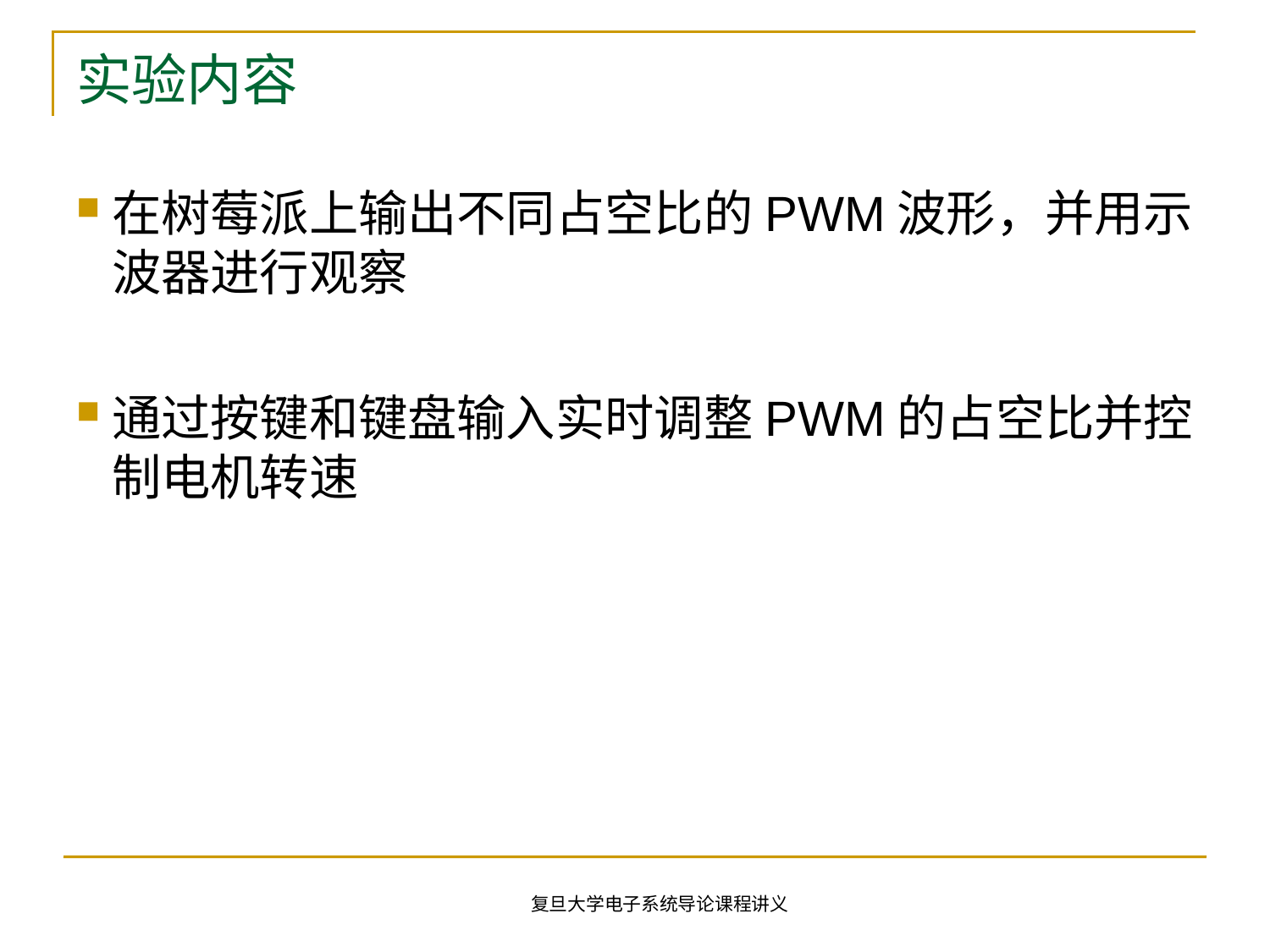

# 实验内容
在树莓派上输出不同占空比的PWM波形，并用示波器进行观察

通过按键和键盘输入实时调整PWM的占空比并控制电机转速